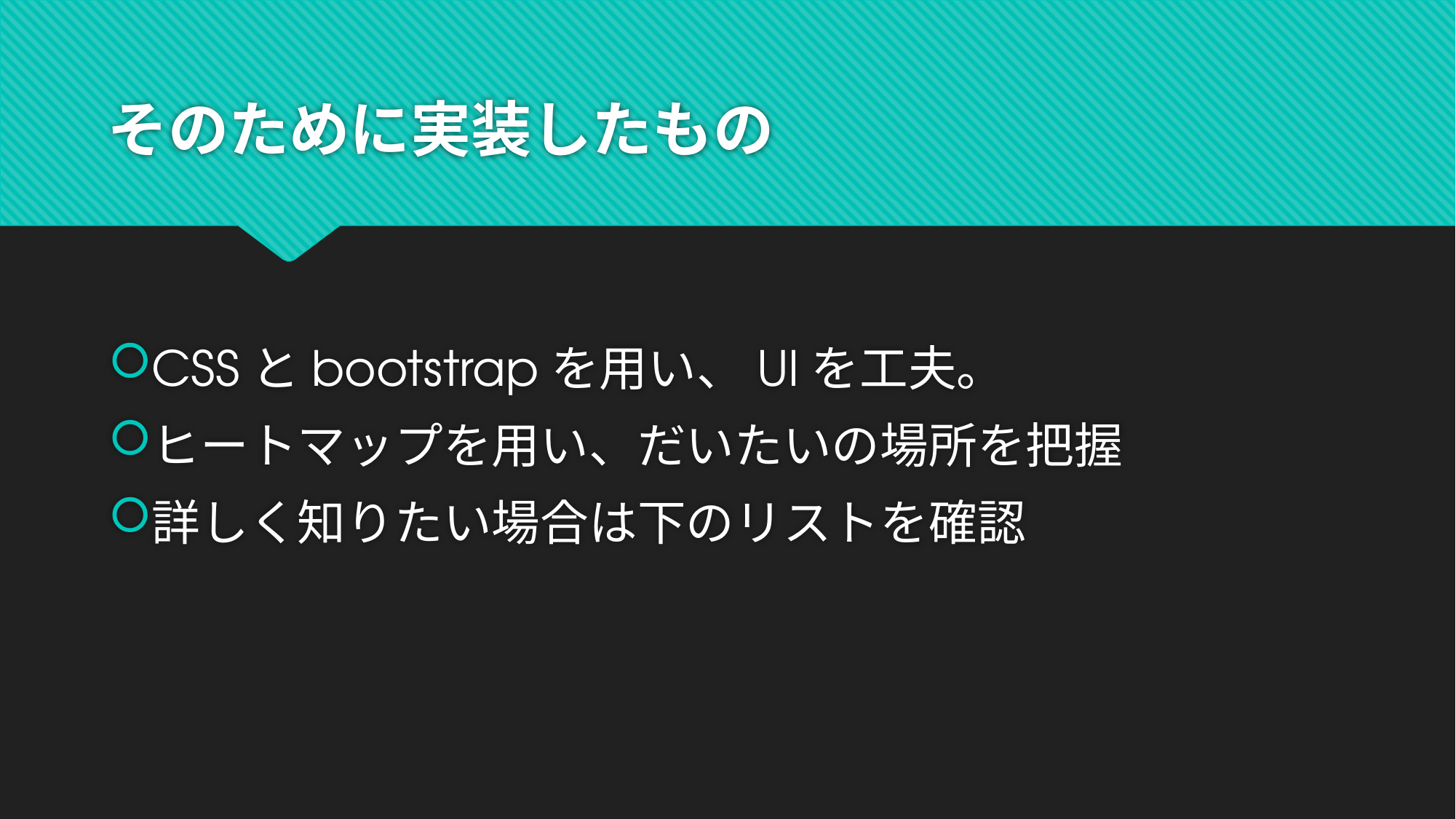

# そのために実装したもの
CSSとbootstrapを用い、UIを工夫。
ヒートマップを用い、だいたいの場所を把握
詳しく知りたい場合は下のリストを確認